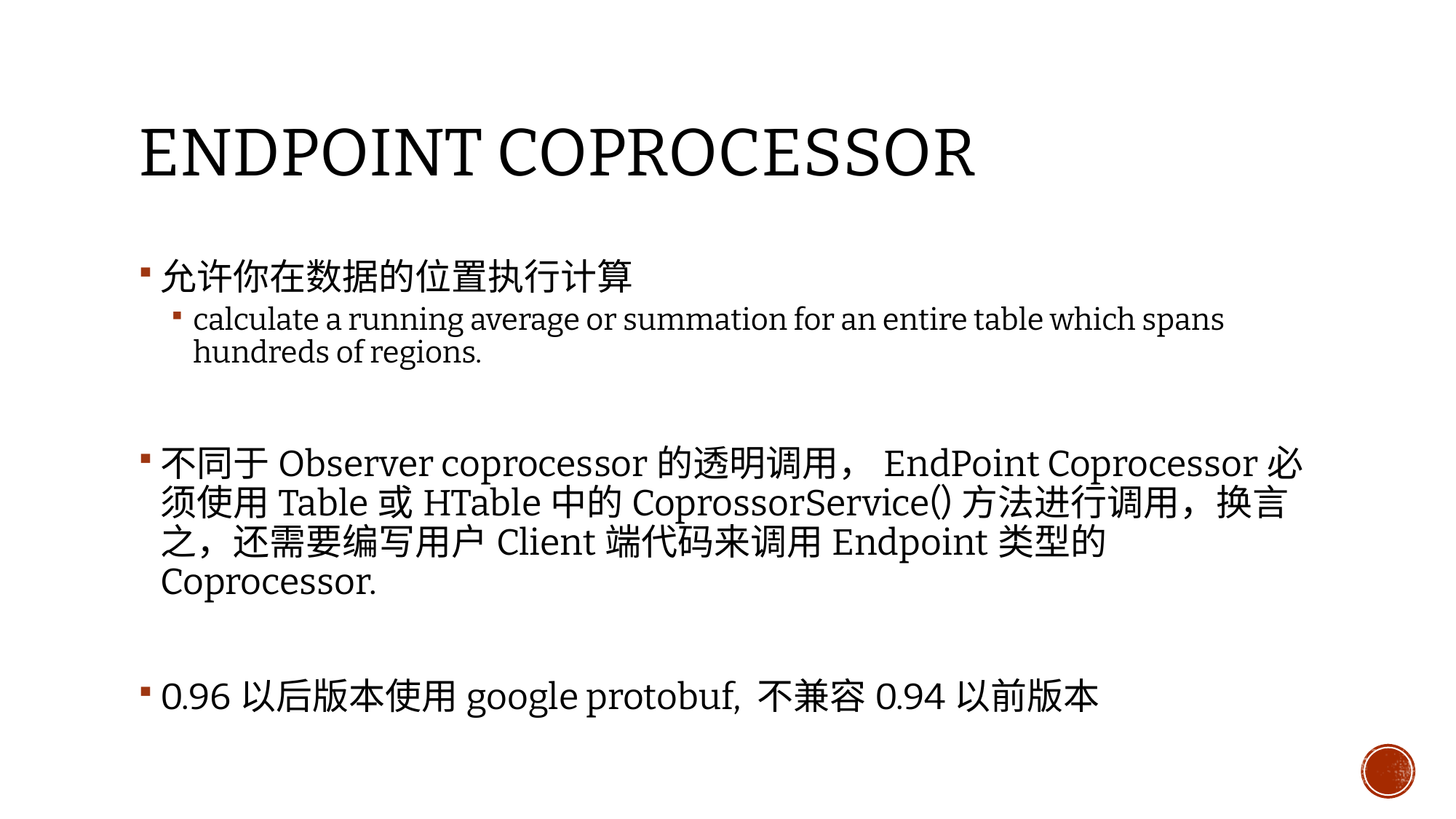

# Endpoint Coprocessor
允许你在数据的位置执行计算
calculate a running average or summation for an entire table which spans hundreds of regions.

不同于Observer coprocessor的透明调用，EndPoint Coprocessor必须使用Table或HTable中的CoprossorService()方法进行调用，换言之，还需要编写用户Client端代码来调用Endpoint类型的Coprocessor.

0.96以后版本使用google protobuf, 不兼容0.94以前版本